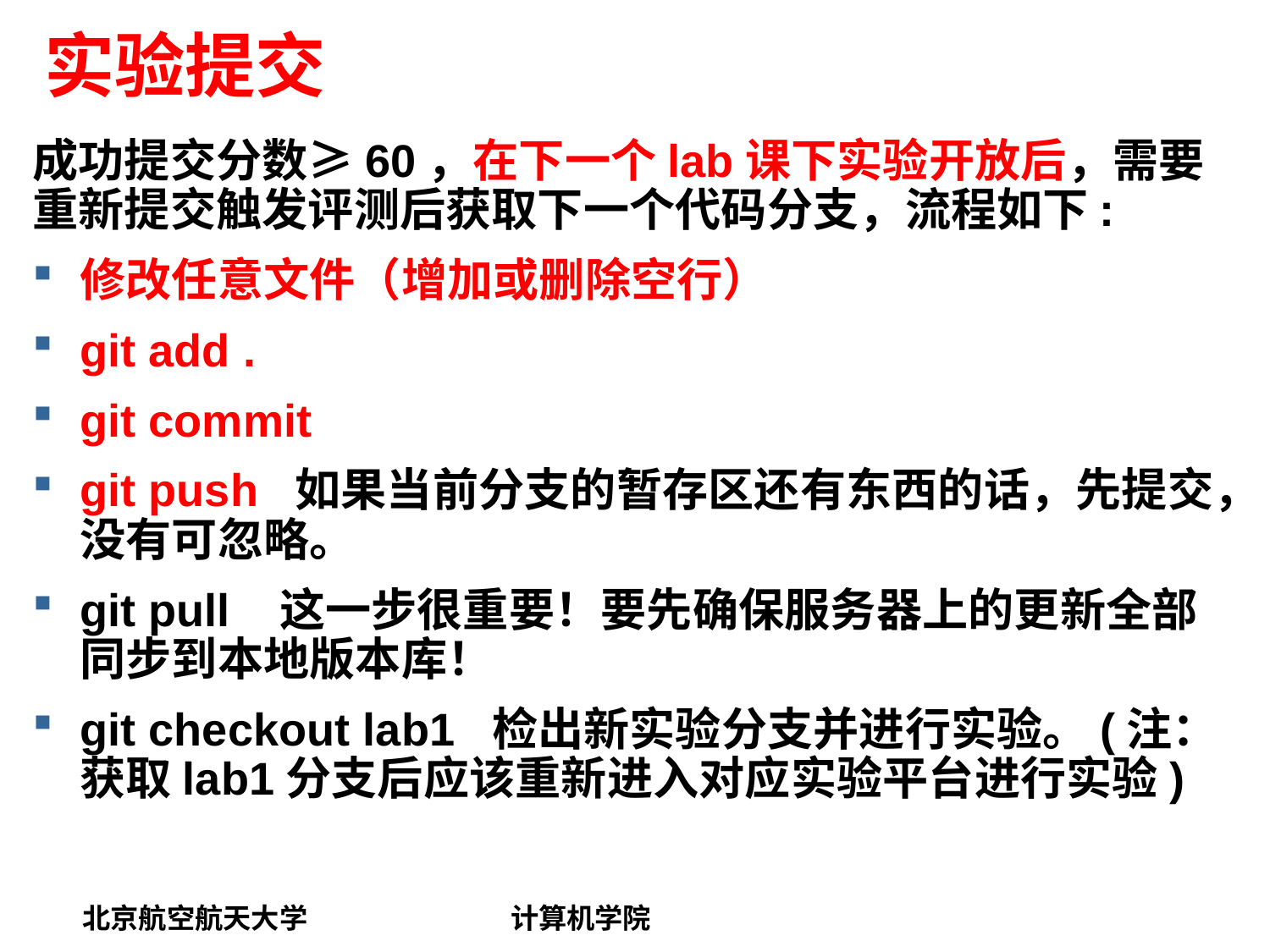

实验提交
成功提交分数≥60，在下一个lab课下实验开放后，需要重新提交触发评测后获取下一个代码分支，流程如下:
修改任意文件（增加或删除空行）
git add .
git commit
git push  如果当前分支的暂存区还有东西的话，先提交，没有可忽略。
git pull   这一步很重要！要先确保服务器上的更新全部同步到本地版本库！
git checkout lab1  检出新实验分支并进行实验。(注：获取lab1分支后应该重新进入对应实验平台进行实验)